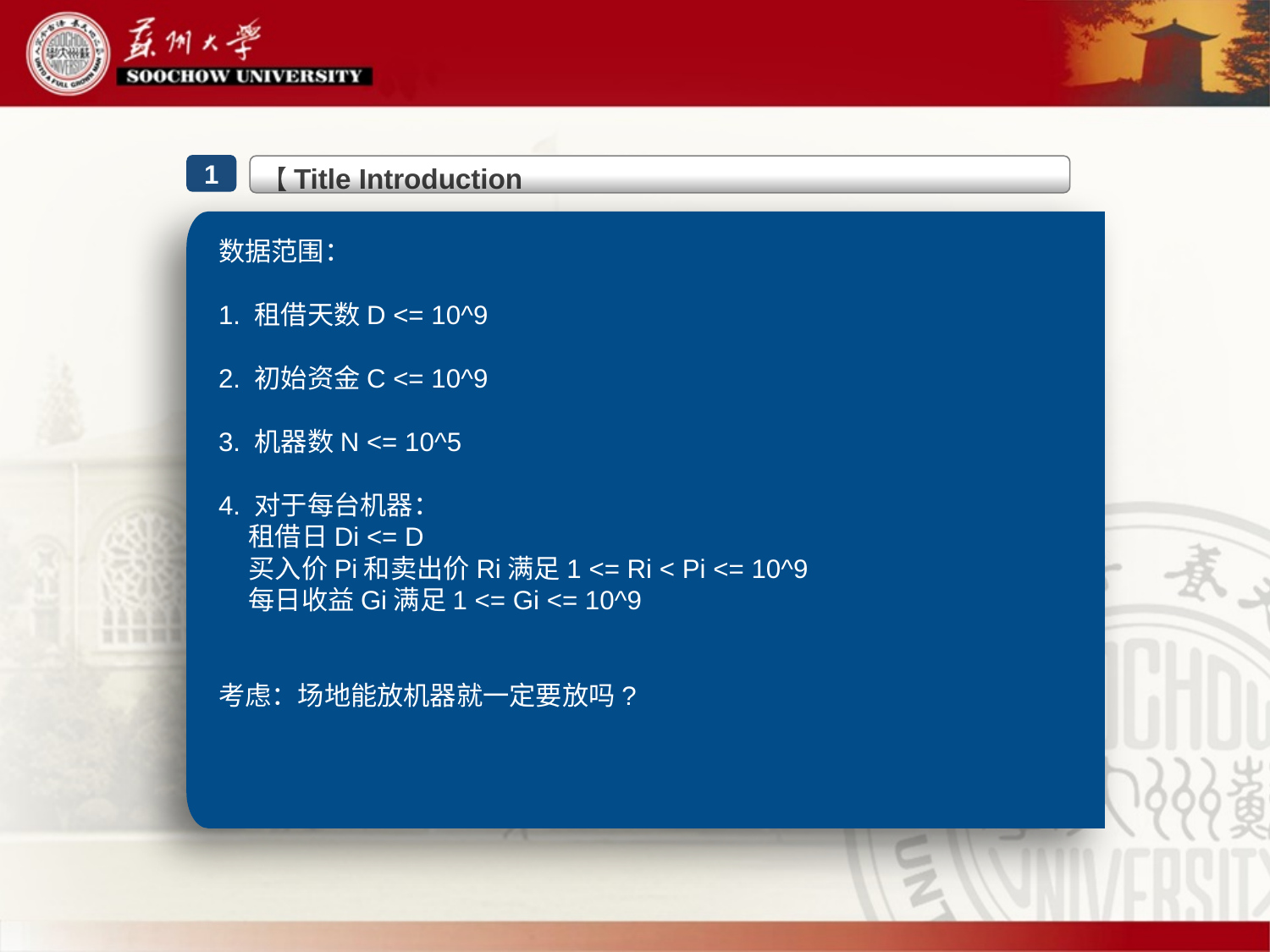

1
 【Title Introduction

数据范围：

1. 租借天数D <= 10^9

2. 初始资金C <= 10^9

3. 机器数N <= 10^5

4. 对于每台机器：
    租借日Di <= D
    买入价Pi和卖出价Ri满足1 <= Ri < Pi <= 10^9
    每日收益Gi满足1 <= Gi <= 10^9

考虑：场地能放机器就一定要放吗?